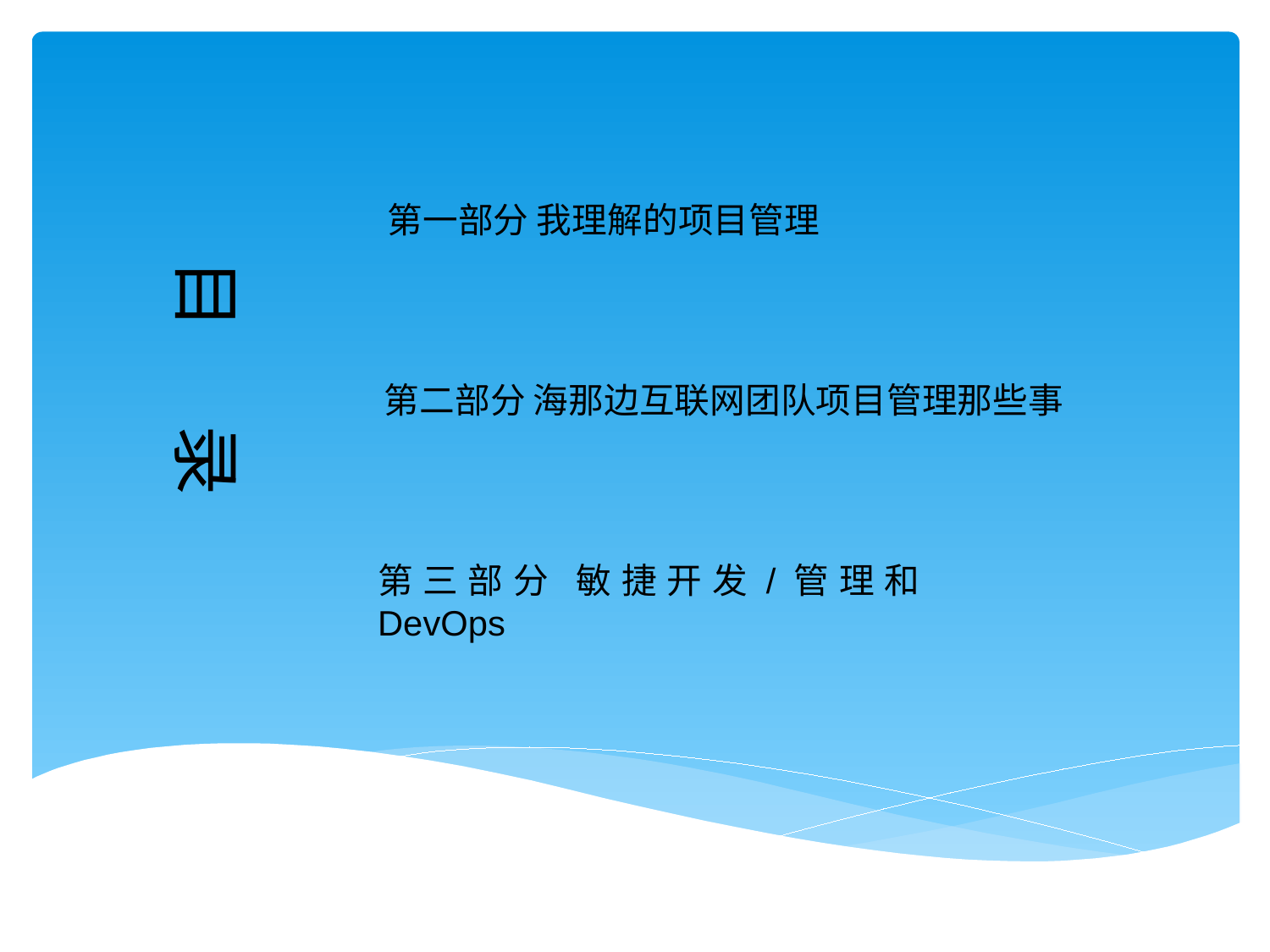

第一部分 我理解的项目管理
目      录
第二部分 海那边互联网团队项目管理那些事
第三部分 敏捷开发/管理和 DevOps